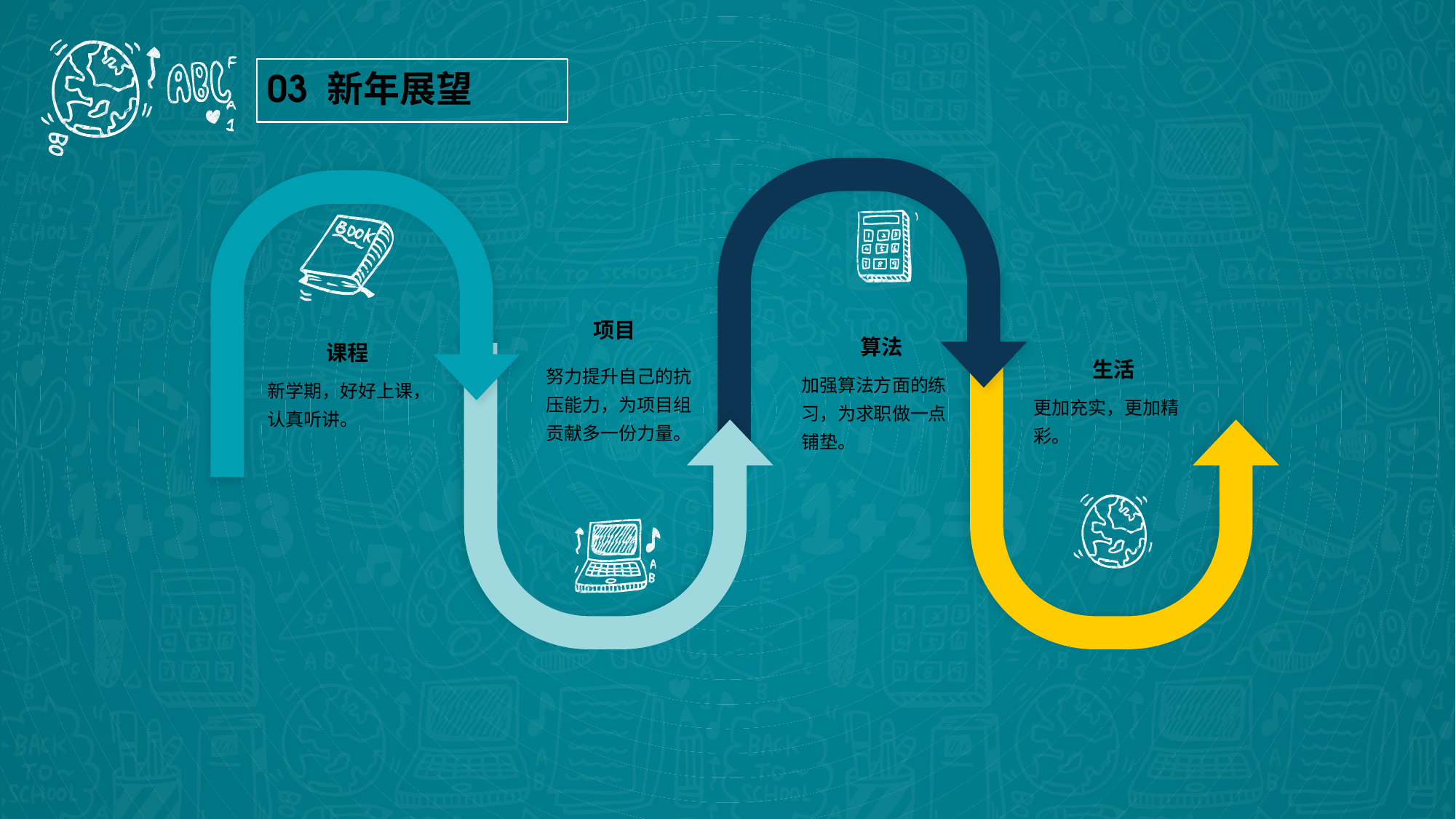

03 新年展望

项目
努力提升自己的抗压能力，为项目组贡献多一份力量。
算法
加强算法方面的练习，为求职做一点铺垫。
课程
新学期，好好上课，认真听讲。

生活
更加充实，更加精彩。